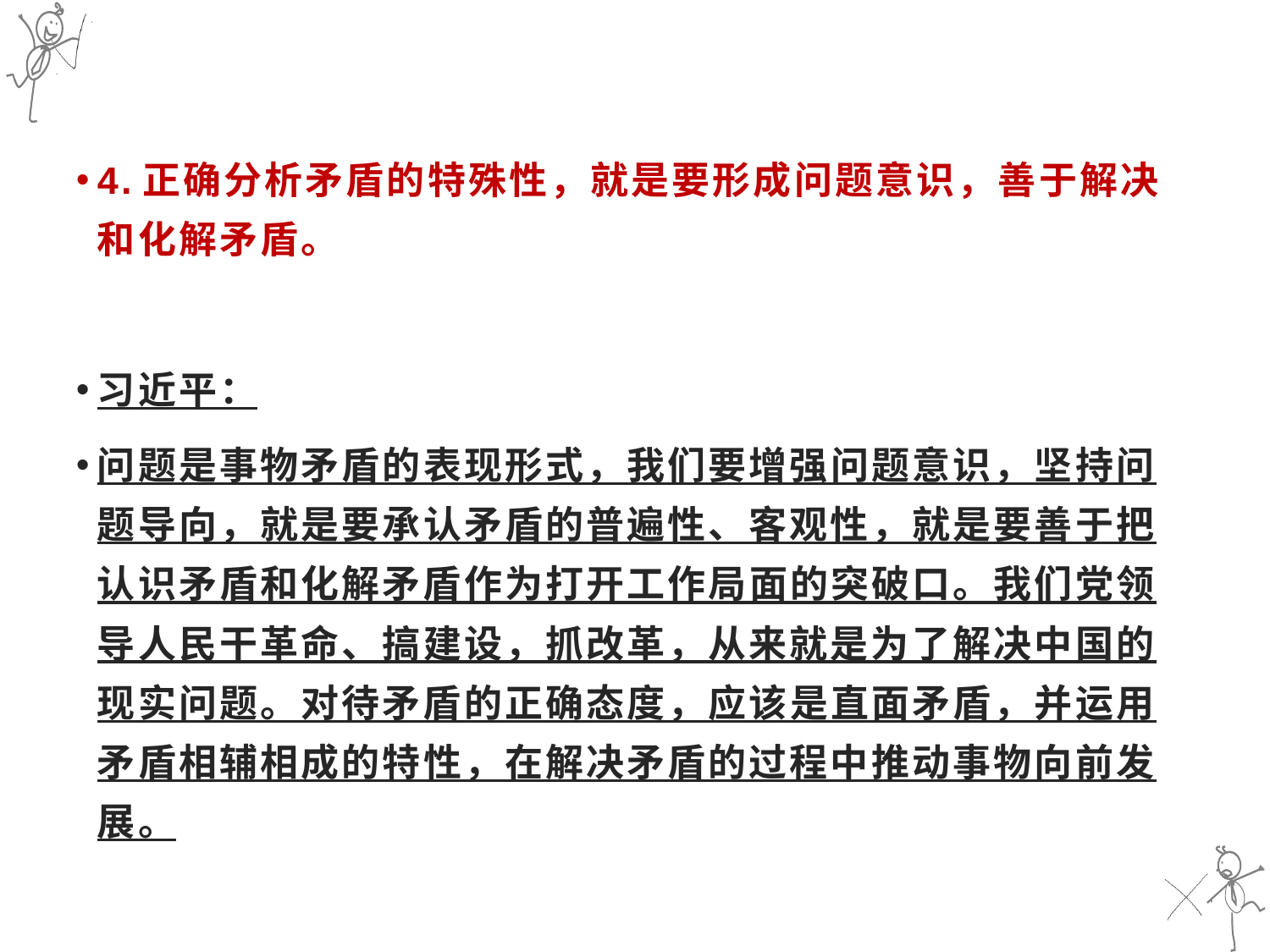

4.正确分析矛盾的特殊性，就是要形成问题意识，善于解决和化解矛盾。

习近平：
问题是事物矛盾的表现形式，我们要增强问题意识，坚持问题导向，就是要承认矛盾的普遍性、客观性，就是要善于把认识矛盾和化解矛盾作为打开工作局面的突破口。我们党领导人民干革命、搞建设，抓改革，从来就是为了解决中国的现实问题。对待矛盾的正确态度，应该是直面矛盾，并运用矛盾相辅相成的特性，在解决矛盾的过程中推动事物向前发展。